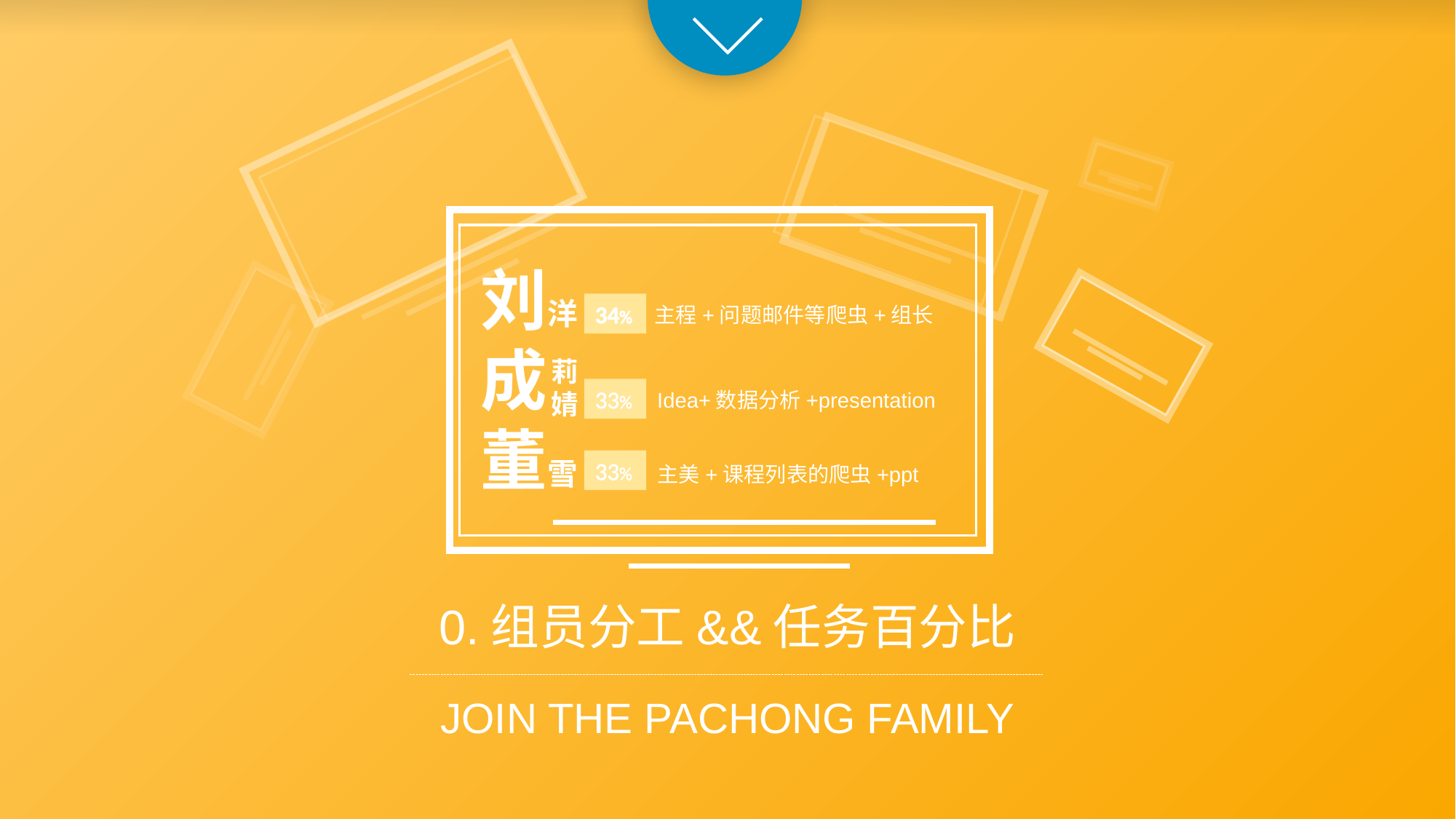

刘洋
成
董雪

主程+问题邮件等爬虫+组长
34%
莉
婧
Idea+数据分析+presentation
33%
主美+课程列表的爬虫+ppt
33%
0.组员分工&&任务百分比
JOIN THE PACHONG FAMILY